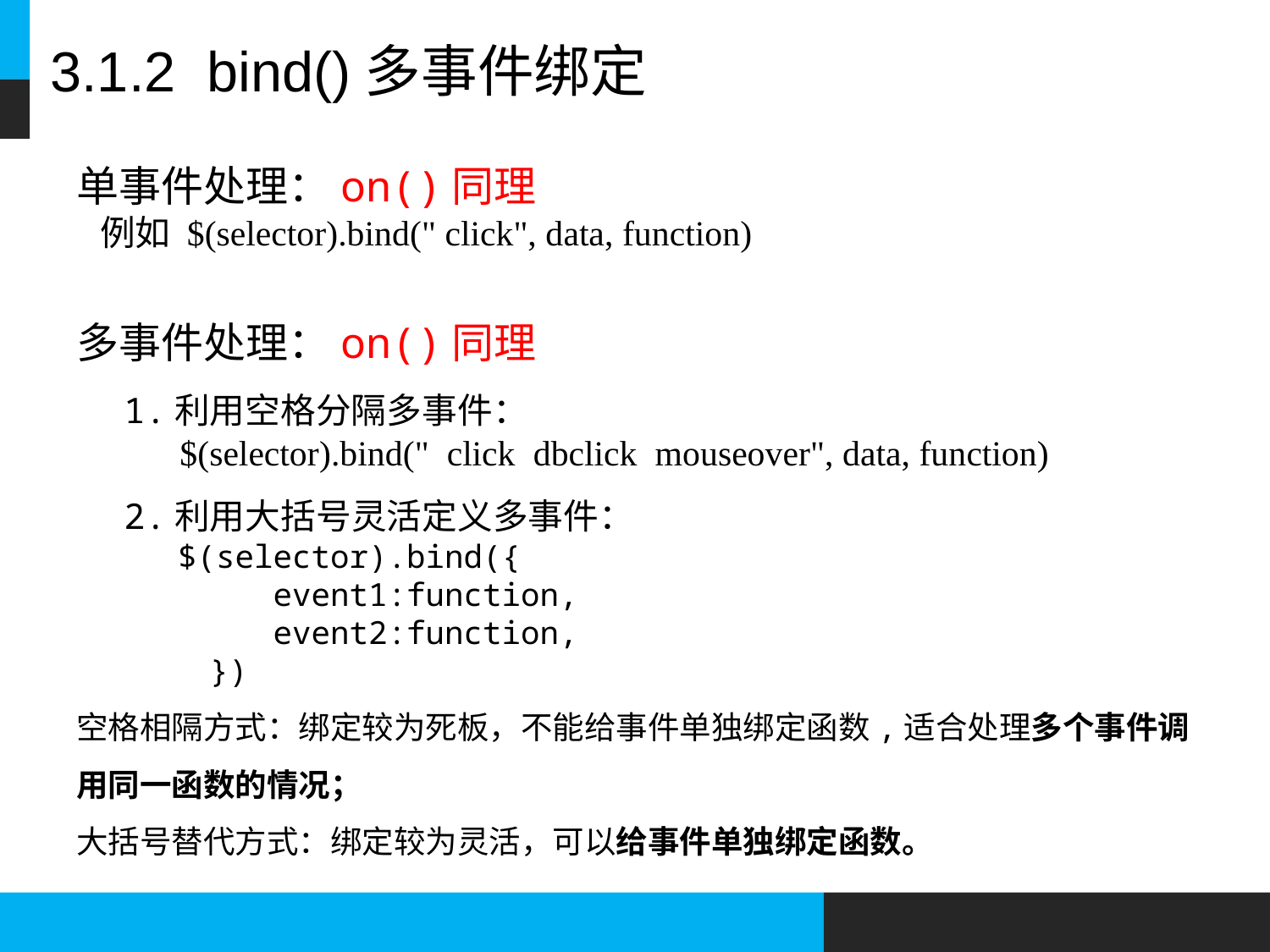

# 3.1.2  bind()多事件绑定
单事件处理：on()同理
例如 $(selector).bind(" click", data, function)

多事件处理：on()同理
1.利用空格分隔多事件：
  $(selector).bind("  click  dbclick  mouseover", data, function)
2.利用大括号灵活定义多事件：
  $(selector).bind({
       event1:function,
       event2:function,
       })
空格相隔方式：绑定较为死板，不能给事件单独绑定函数,适合处理多个事件调用同一函数的情况；
大括号替代方式：绑定较为灵活，可以给事件单独绑定函数。